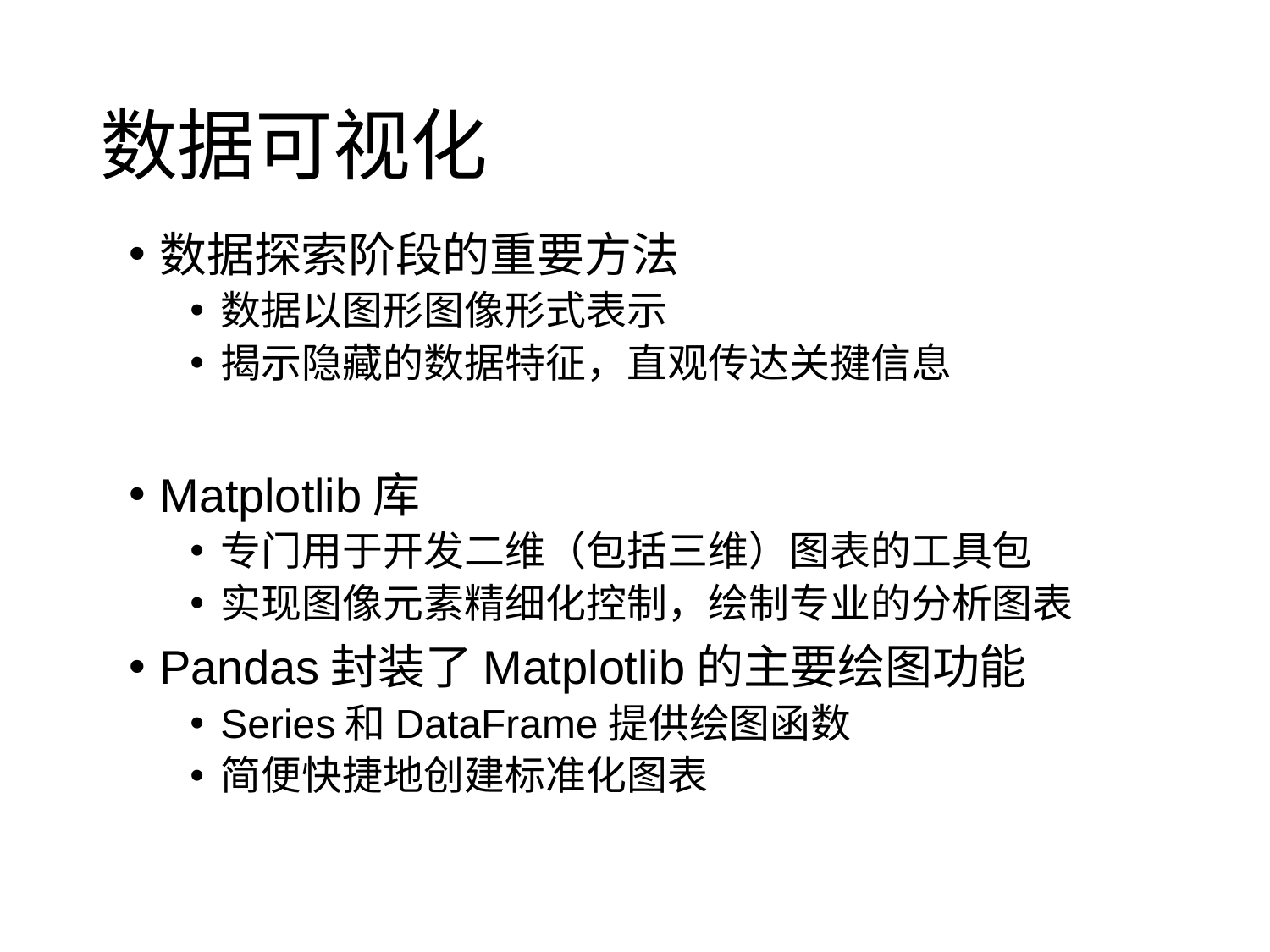

# 数据可视化
数据探索阶段的重要方法
数据以图形图像形式表示
揭示隐藏的数据特征，直观传达关揵信息

Matplotlib库
专门用于开发二维（包括三维）图表的工具包
实现图像元素精细化控制，绘制专业的分析图表
Pandas封装了Matplotlib的主要绘图功能
Series和DataFrame提供绘图函数
简便快捷地创建标准化图表